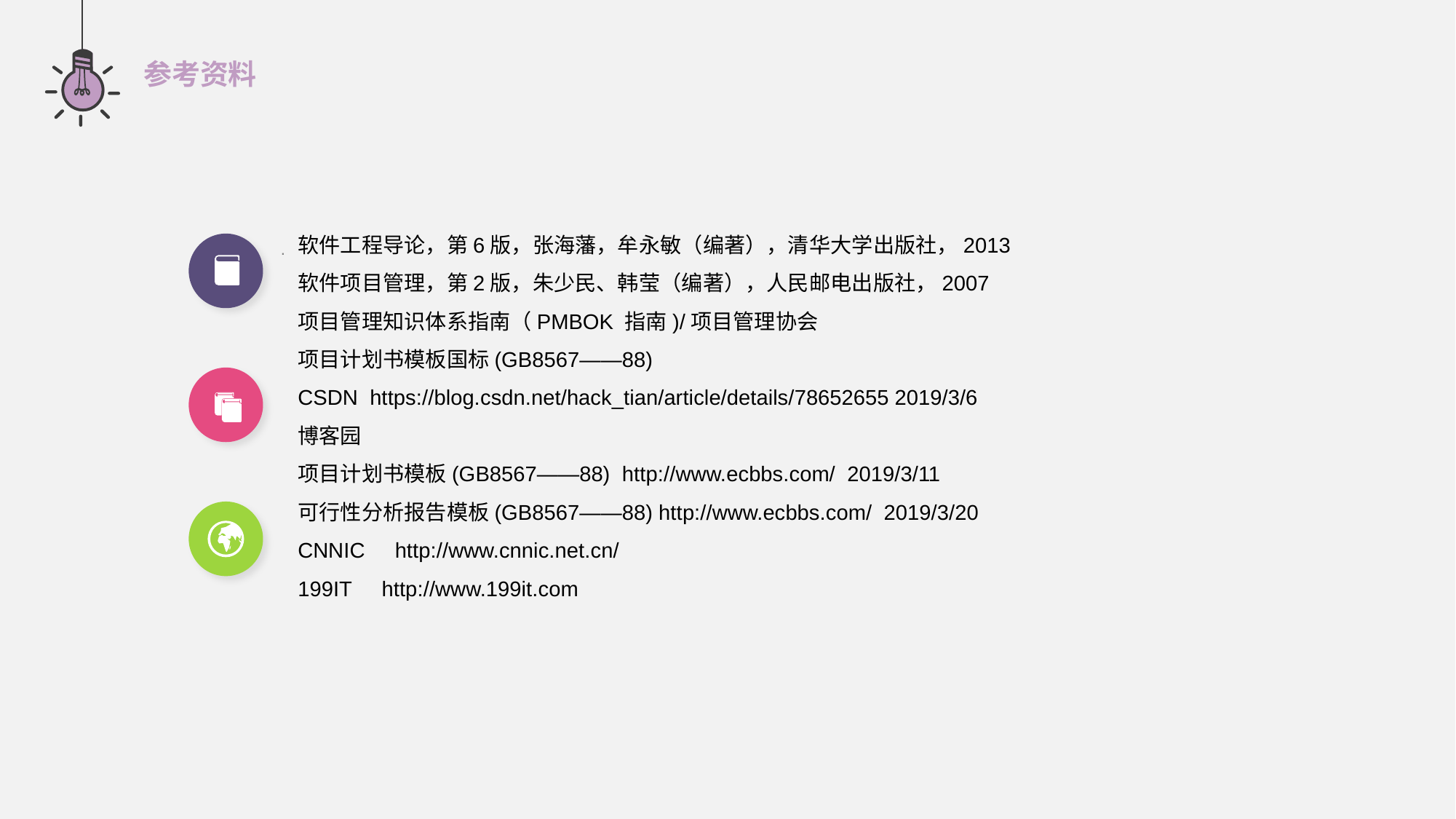

参考资料
	软件工程导论，第6版，张海藩，牟永敏（编著），清华大学出版社，2013
	软件项目管理，第2版，朱少民、韩莹（编著），人民邮电出版社，2007
	项目管理知识体系指南（PMBOK 指南)/项目管理协会
	项目计划书模板国标(GB8567——88)
	CSDN  https://blog.csdn.net/hack_tian/article/details/78652655 2019/3/6
	博客园
	项目计划书模板(GB8567——88)  http://www.ecbbs.com/  2019/3/11
	可行性分析报告模板(GB8567——88) http://www.ecbbs.com/  2019/3/20
	CNNIC     http://www.cnnic.net.cn/
	199IT     http://www.199it.com

.